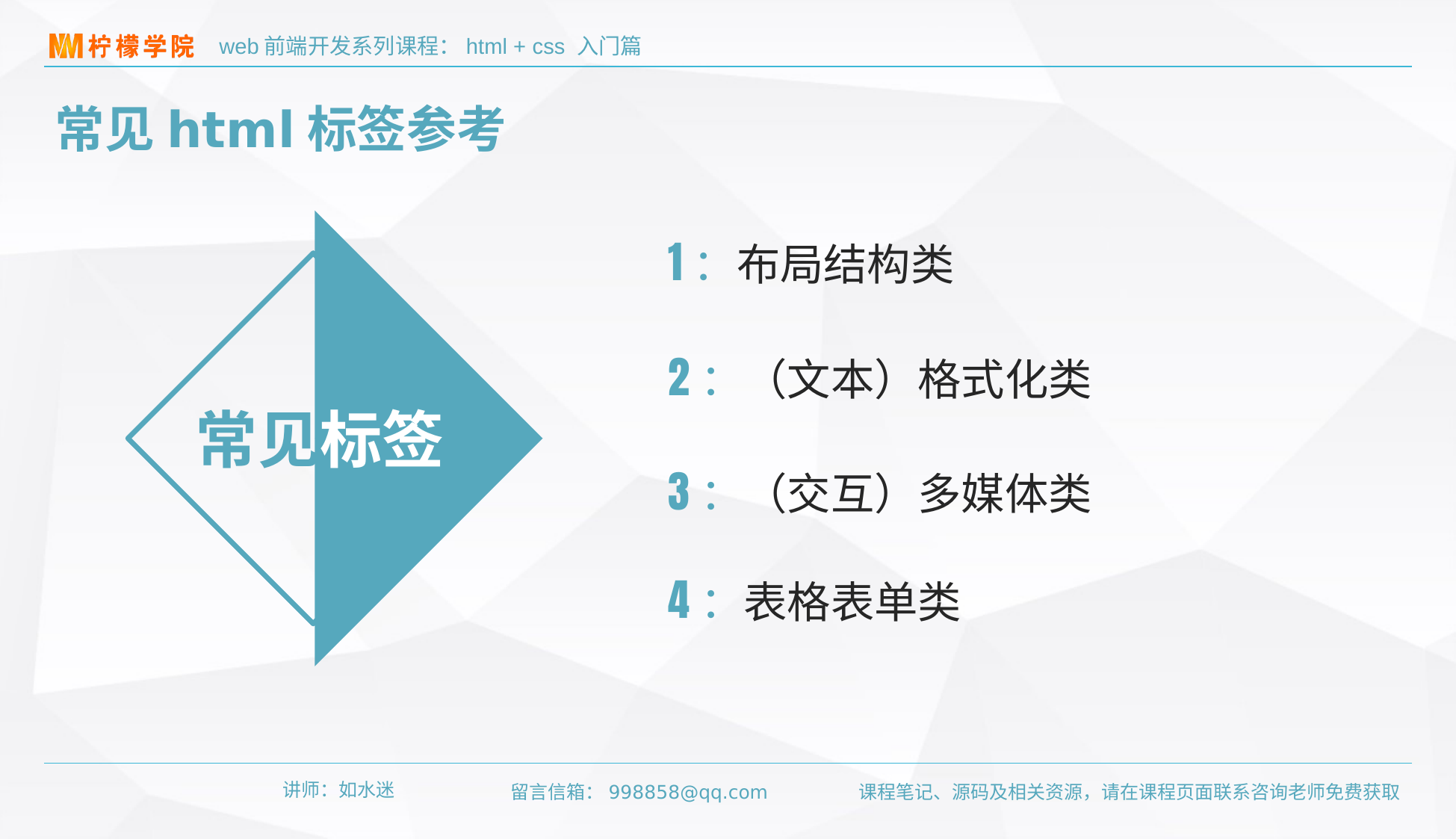

常见html标签参考

常见标签
1：布局结构类
2：（文本）格式化类
3：（交互）多媒体类
4：表格表单类